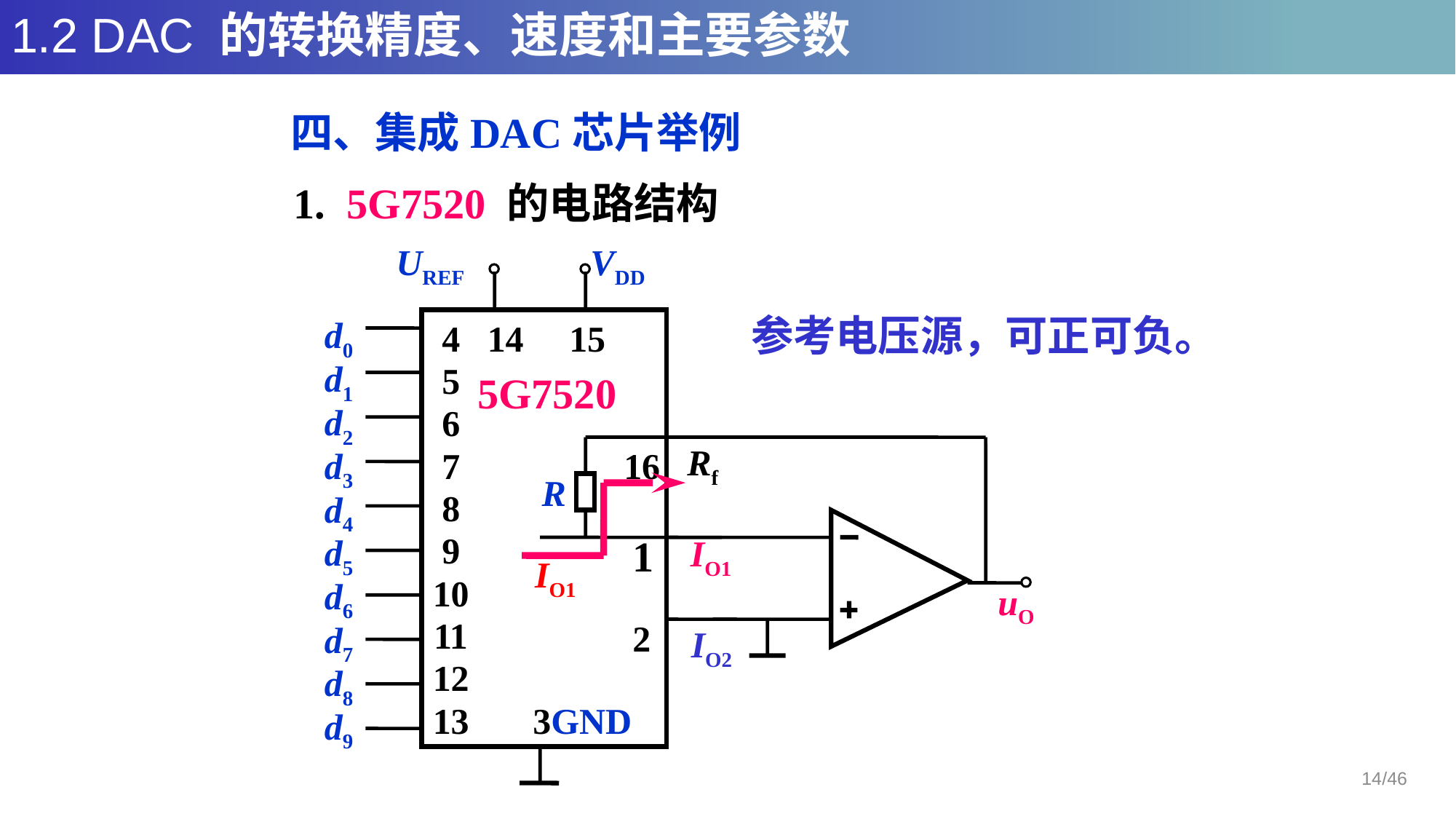

# 1.2 DAC 的转换精度、速度和主要参数
四、集成DAC芯片举例
1.  5G7520 的电路结构
UREF
VDD

d0

4
14
15

5
d1
5G7520

6
d2

7
16

Rf
d3

8
d4

9
1
d5
IO1

10
d6

11
2
d7

IO2

12
d8

13
3
GND
d9

参考电压源，可正可负。

R

IO1

uO

14/46